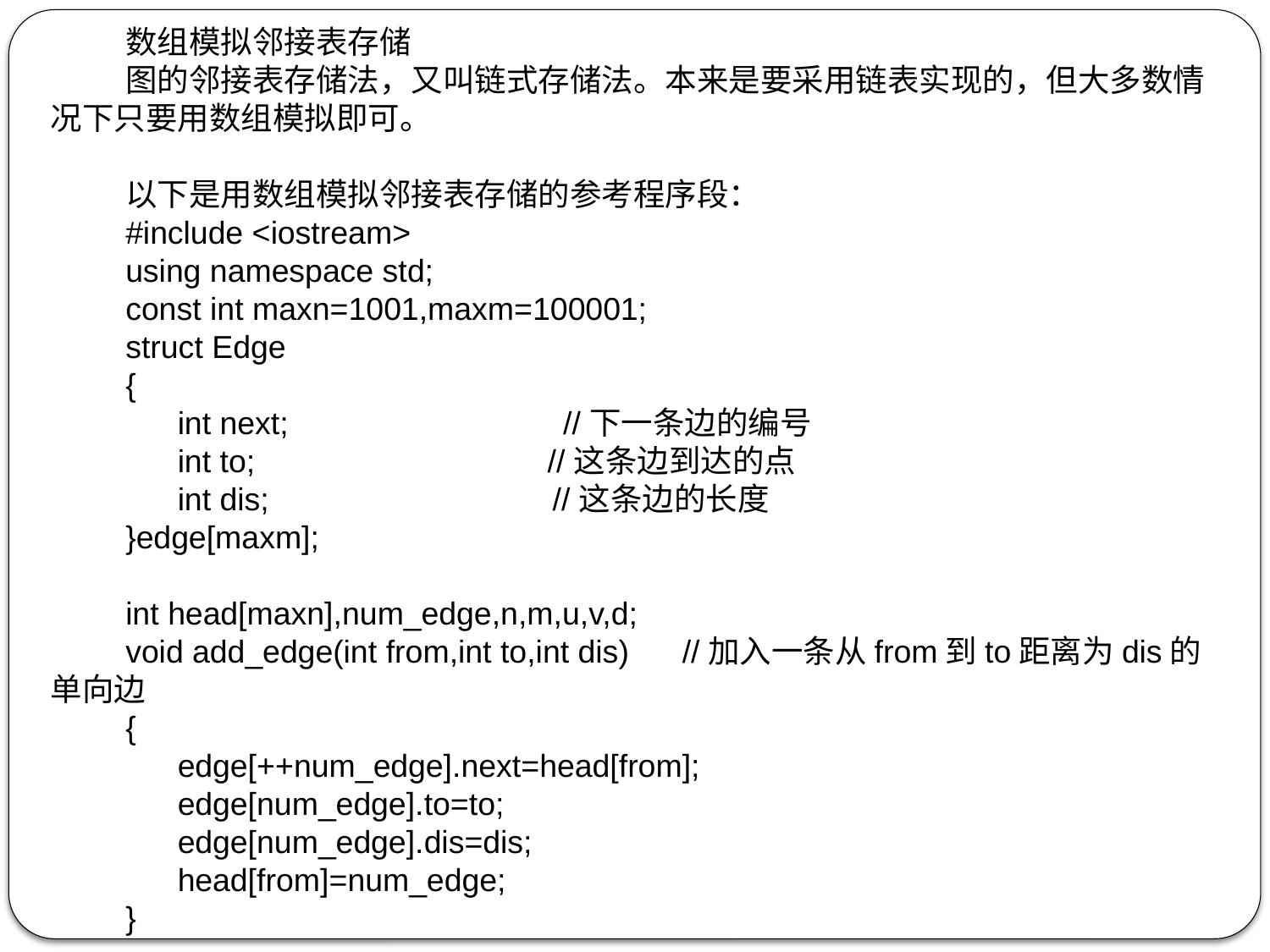

数组模拟邻接表存储
图的邻接表存储法，又叫链式存储法。本来是要采用链表实现的，但大多数情况下只要用数组模拟即可。

以下是用数组模拟邻接表存储的参考程序段：
#include <iostream>
using namespace std;
const int maxn=1001,maxm=100001;
struct Edge
{
	int next;                               //下一条边的编号
	int to;                                 //这条边到达的点
	int dis;                                //这条边的长度
}edge[maxm];

int head[maxn],num_edge,n,m,u,v,d;
void add_edge(int from,int to,int dis)      //加入一条从from到to距离为dis的单向边
{
	edge[++num_edge].next=head[from];
	edge[num_edge].to=to;
	edge[num_edge].dis=dis;
	head[from]=num_edge;
}